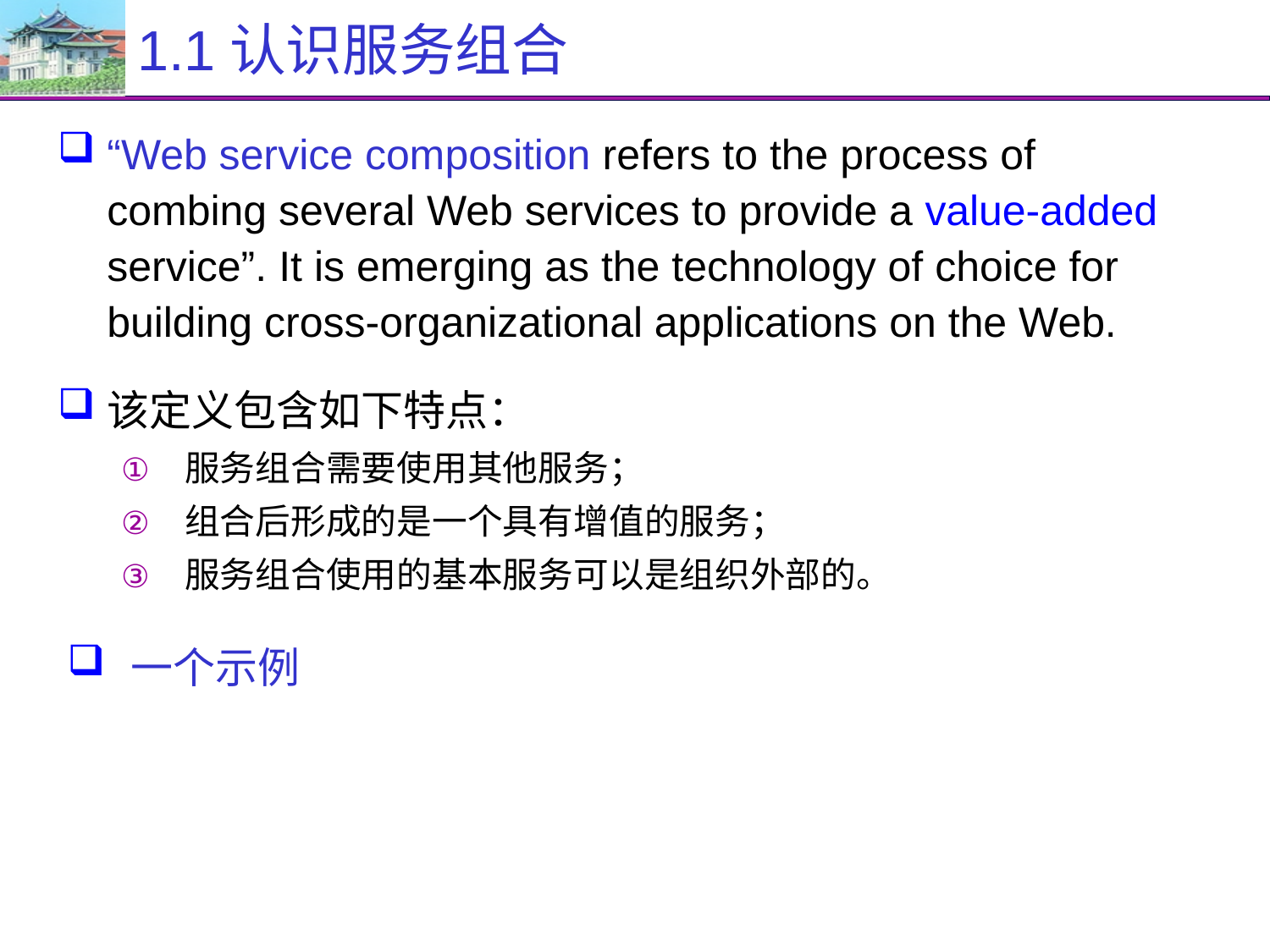

# 1.1认识服务组合
“Web service composition refers to the process of combing several Web services to provide a value-added service”. It is emerging as the technology of choice for building cross-organizational applications on the Web.

该定义包含如下特点：
服务组合需要使用其他服务；
组合后形成的是一个具有增值的服务；
服务组合使用的基本服务可以是组织外部的。

一个示例